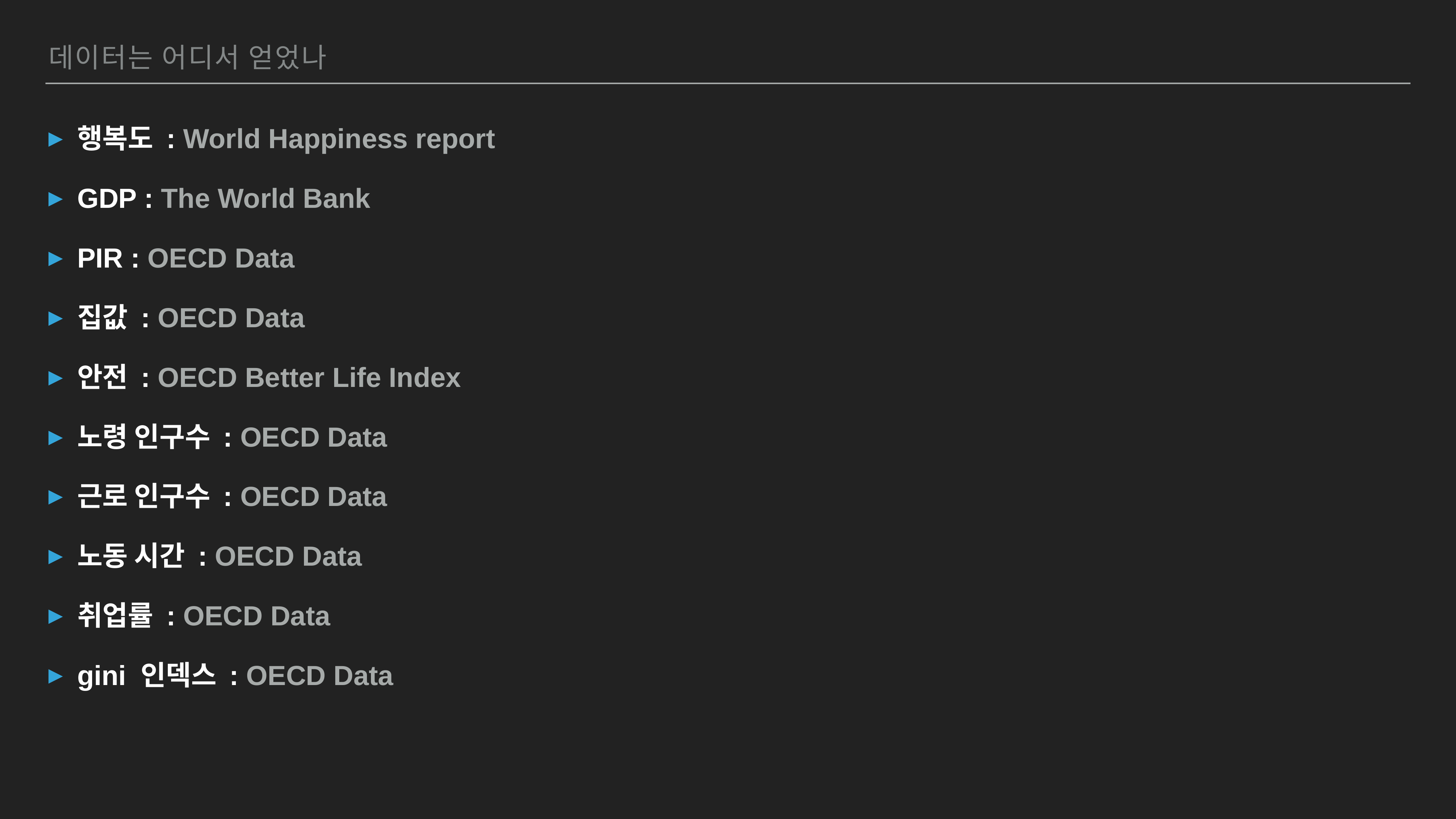

데이터는 어디서 얻었나
행복도 : World Happiness report
GDP : The World Bank
PIR : OECD Data
집값 : OECD Data
안전 : OECD Better Life Index
노령 인구수 : OECD Data
근로 인구수 : OECD Data
노동 시간 : OECD Data
취업률 : OECD Data
gini 인덱스 : OECD Data